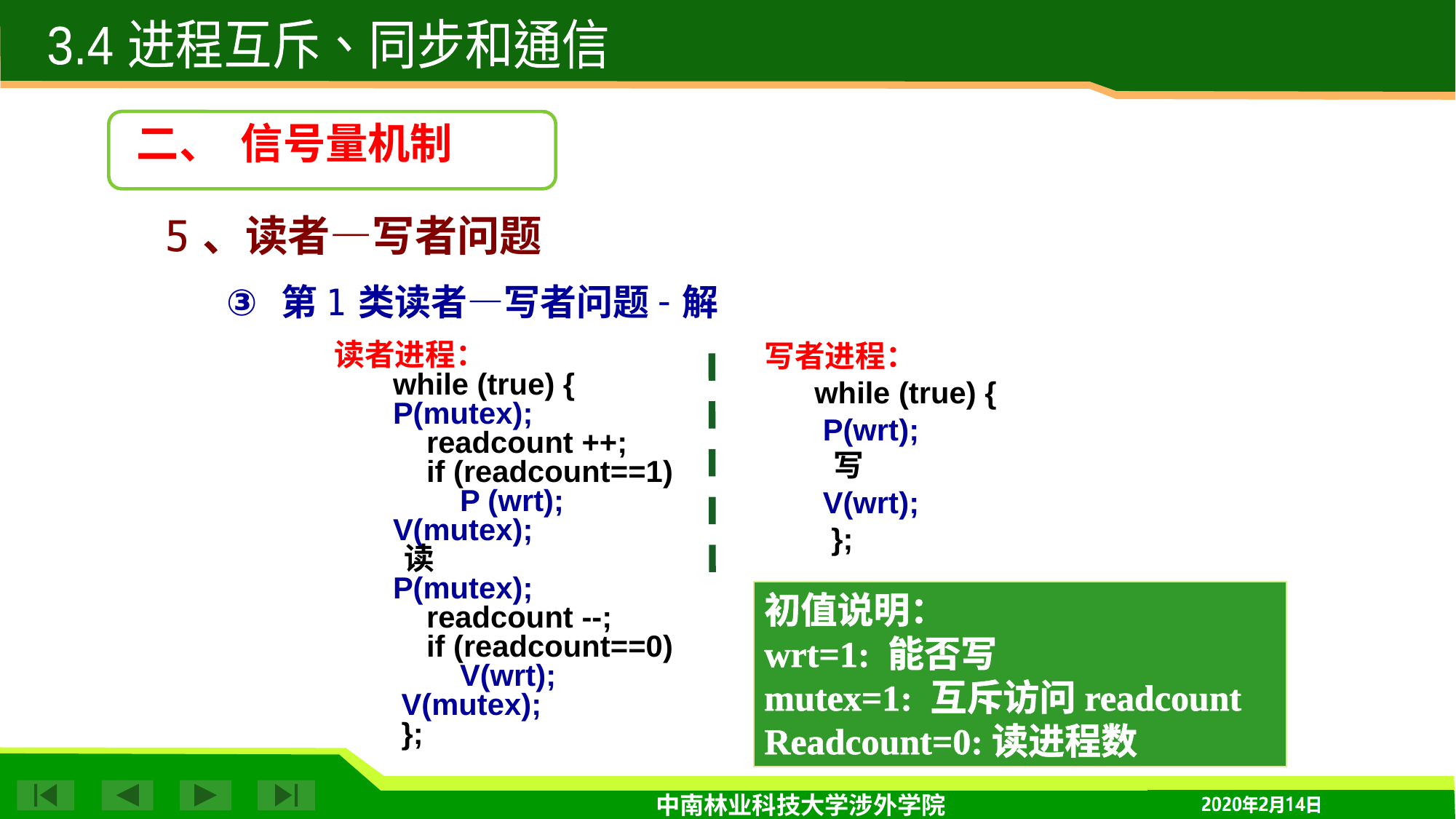

3.4 进程互斥、同步和通信
二、  信号量机制

5、读者—写者问题
第1类读者—写者问题-解
写者进程：
      while (true) {
       P(wrt);
         写
       V(wrt);
        };
读者进程：
       while (true) {
       P(mutex);
           readcount ++;
           if (readcount==1)
               P (wrt);
       V(mutex);
         读
       P(mutex);
           readcount --;
           if (readcount==0)
               V(wrt);
        V(mutex);
        };

初值说明：
wrt=1: 能否写
mutex=1: 互斥访问readcount
Readcount=0:读进程数